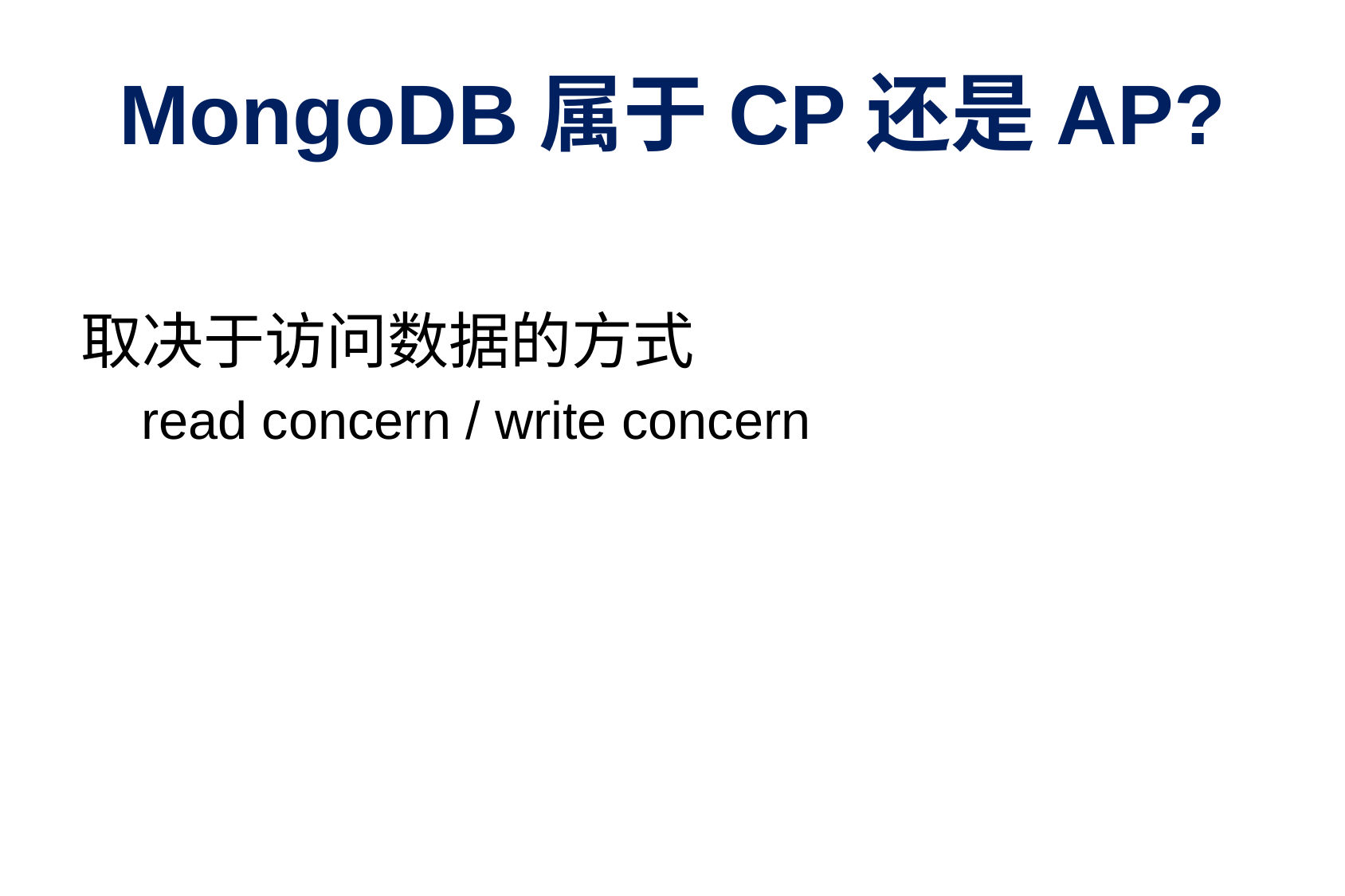

# MongoDB属于CP还是AP?

取决于访问数据的方式
read concern / write concern